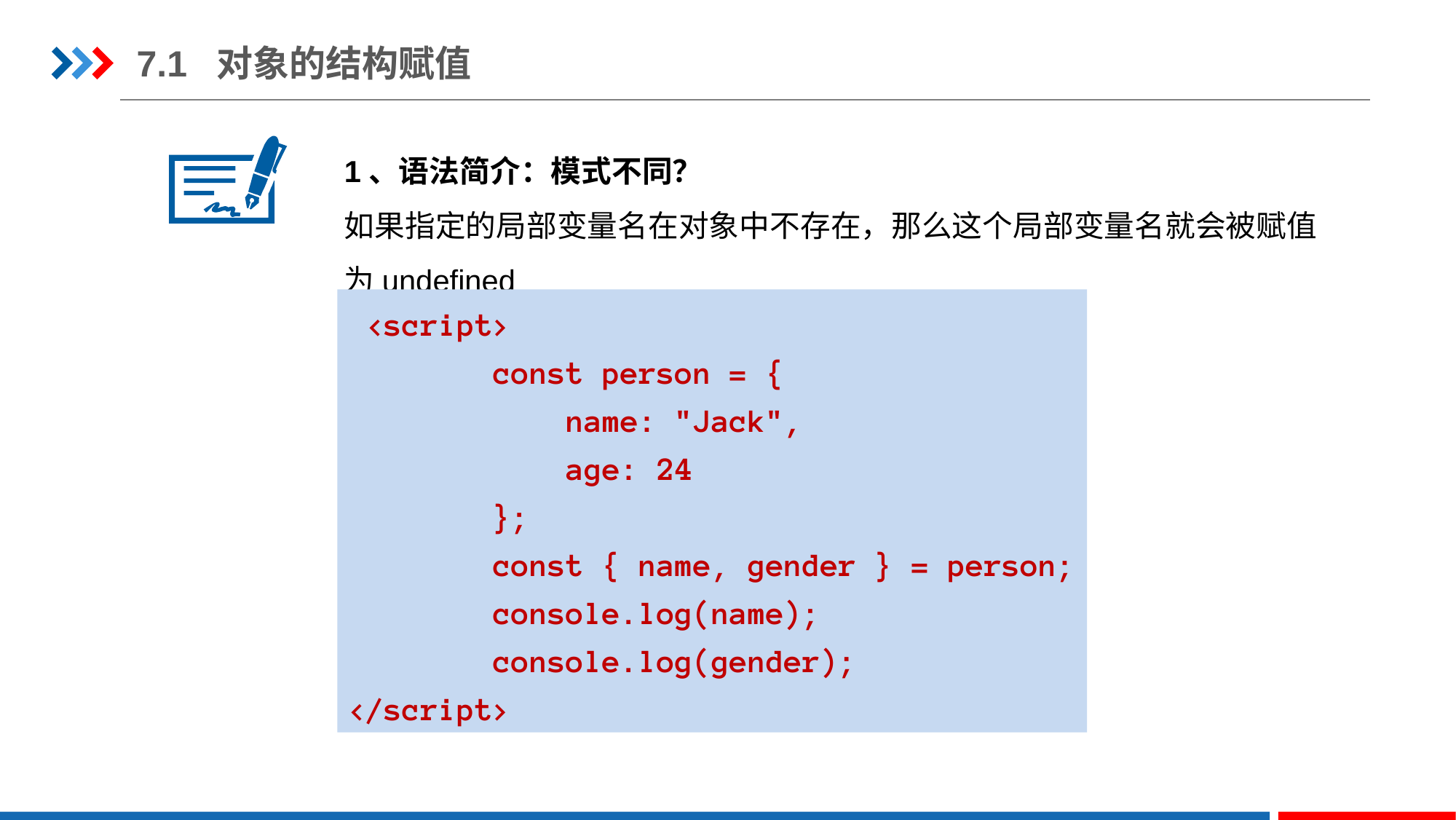

7.1  对象的结构赋值
1、语法简介：模式不同？
如果指定的局部变量名在对象中不存在，那么这个局部变量名就会被赋值为undefined

 <script>
        const person = {
            name: "Jack",
            age: 24
        };
        const { name, gender } = person;
        console.log(name);
        console.log(gender);
</script>